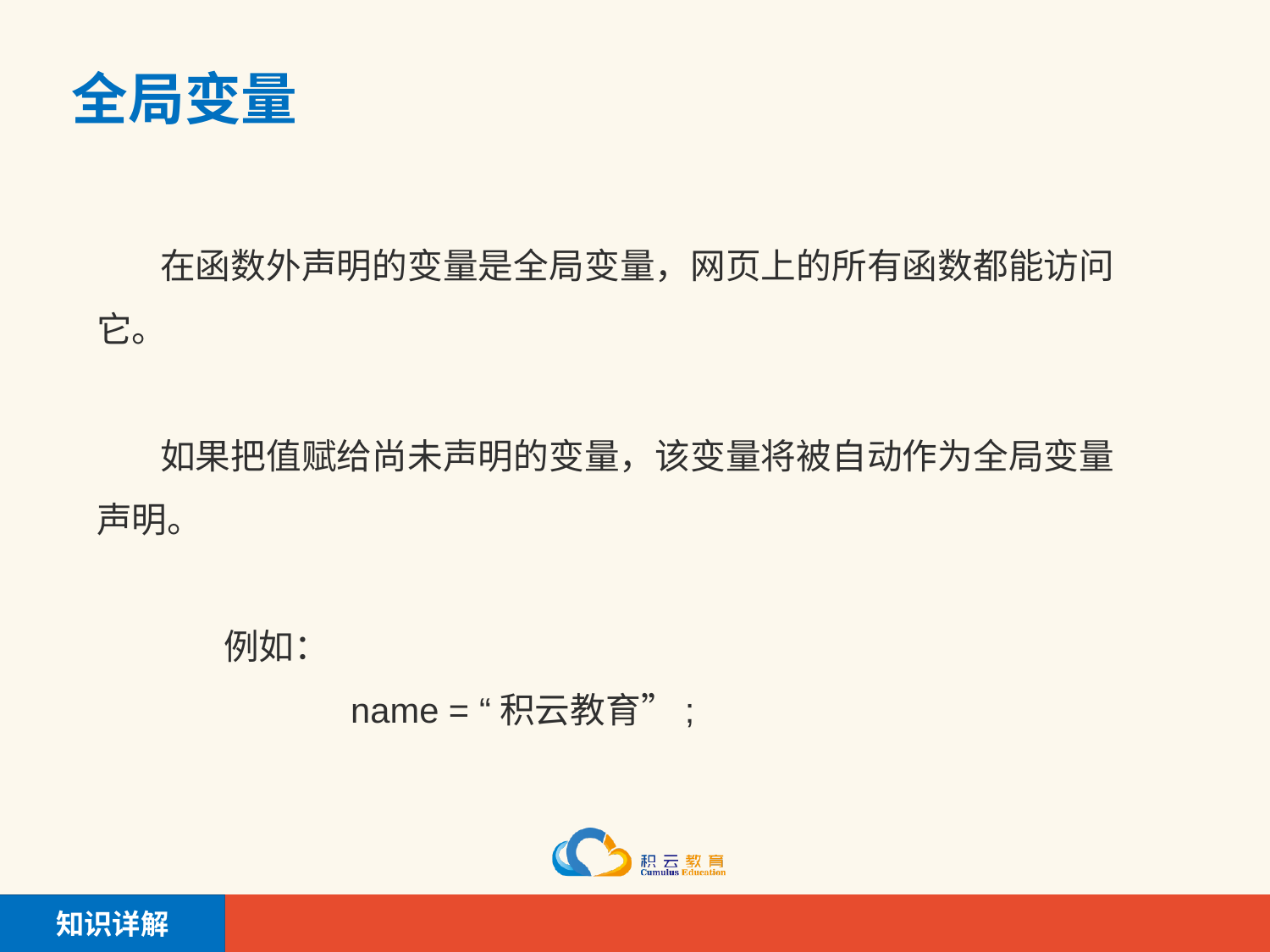

# 全局变量
在函数外声明的变量是全局变量，网页上的所有函数都能访问它。

如果把值赋给尚未声明的变量，该变量将被自动作为全局变量声明。

	例如：
		name = “积云教育”;